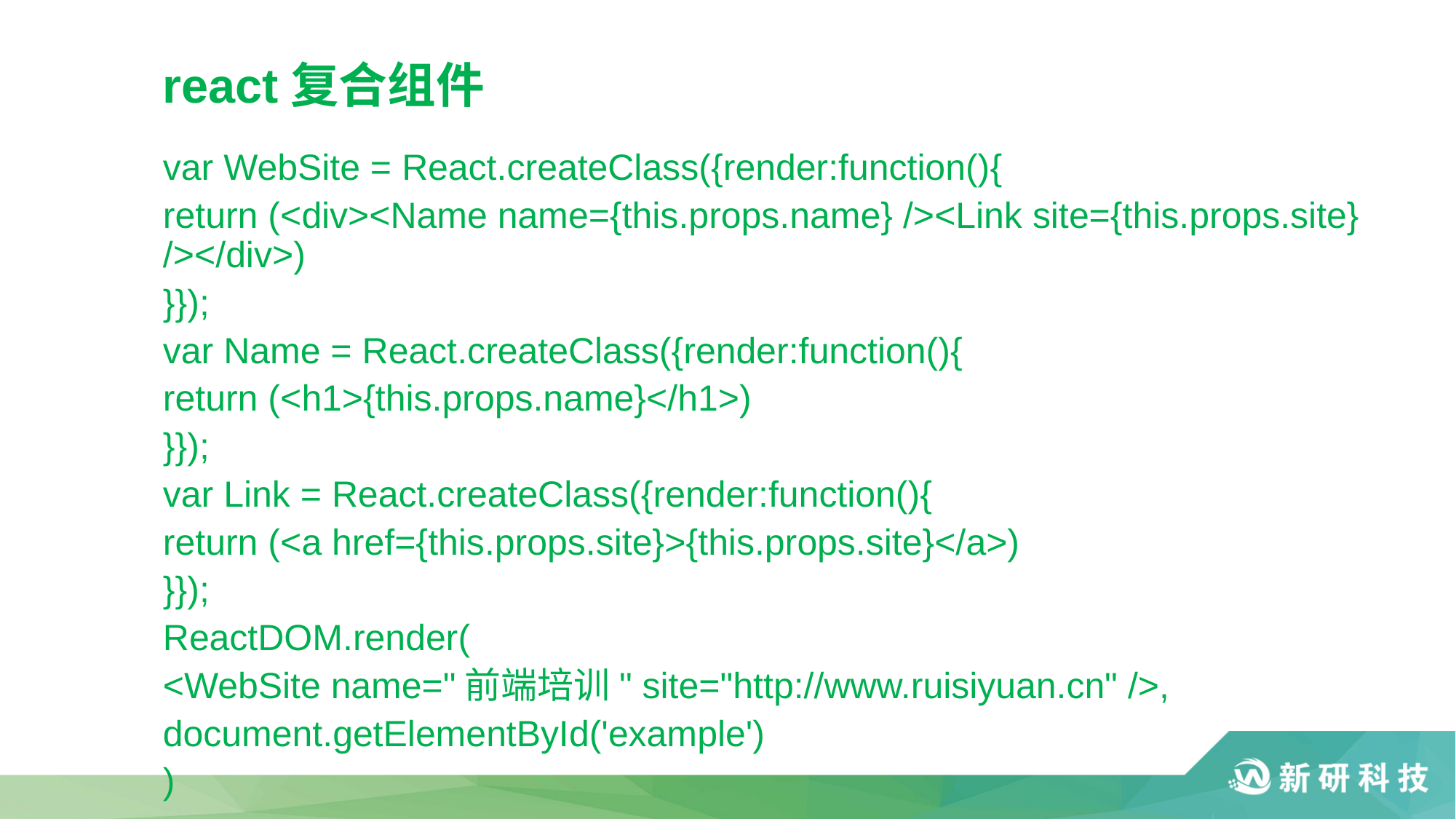

# react复合组件
var WebSite = React.createClass({render:function(){
return (<div><Name name={this.props.name} /><Link site={this.props.site} /></div>)
}});
var Name = React.createClass({render:function(){
return (<h1>{this.props.name}</h1>)
}});
var Link = React.createClass({render:function(){
return (<a href={this.props.site}>{this.props.site}</a>)
}});
ReactDOM.render(
<WebSite name="前端培训" site="http://www.ruisiyuan.cn" />,
document.getElementById('example')
)